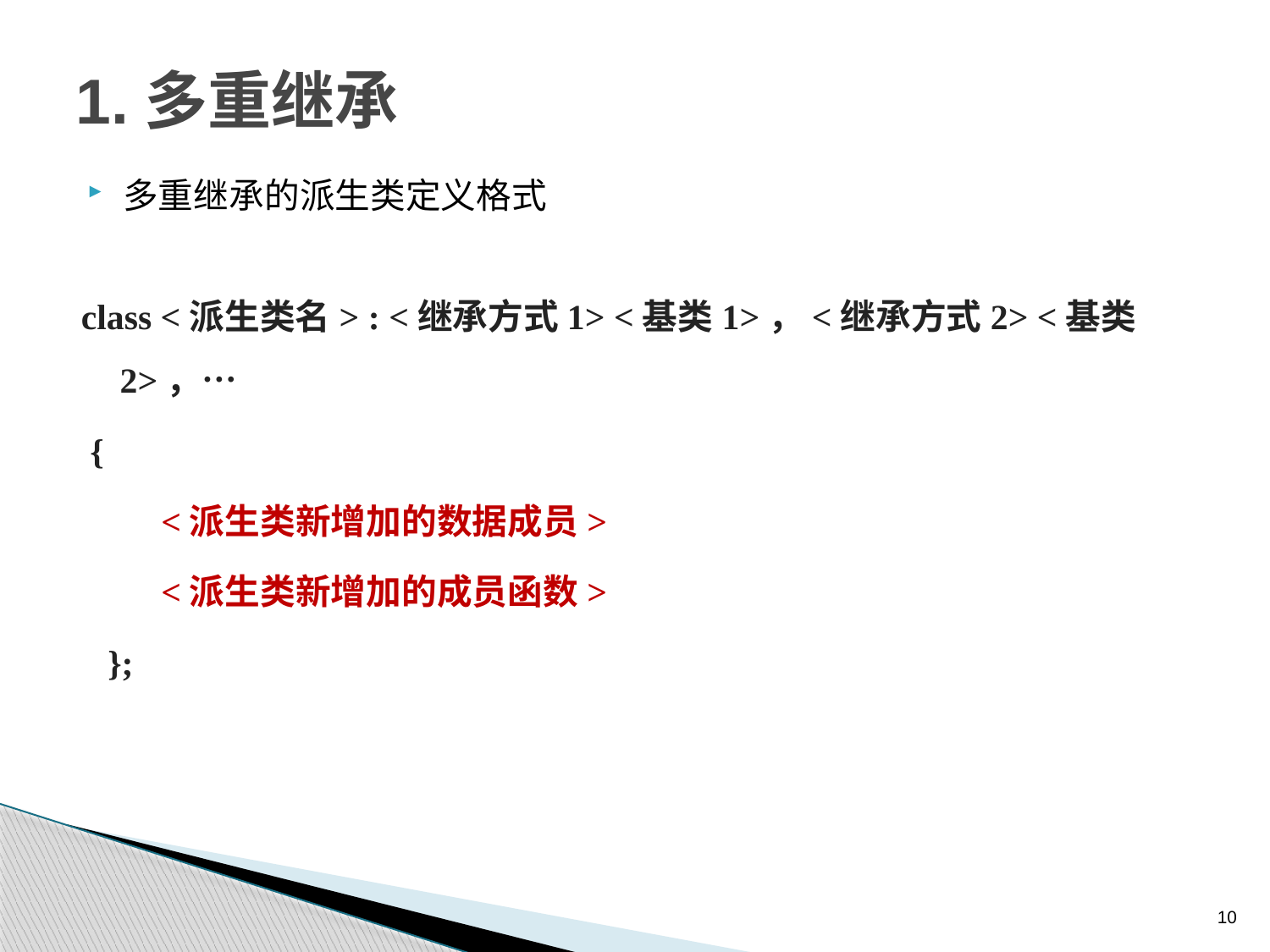

# 1.多重继承
多重继承的派生类定义格式

 class <派生类名> : <继承方式1> <基类1>，<继承方式2> <基类2>，…
  {
          <派生类新增加的数据成员>
          <派生类新增加的成员函数>
    };

10